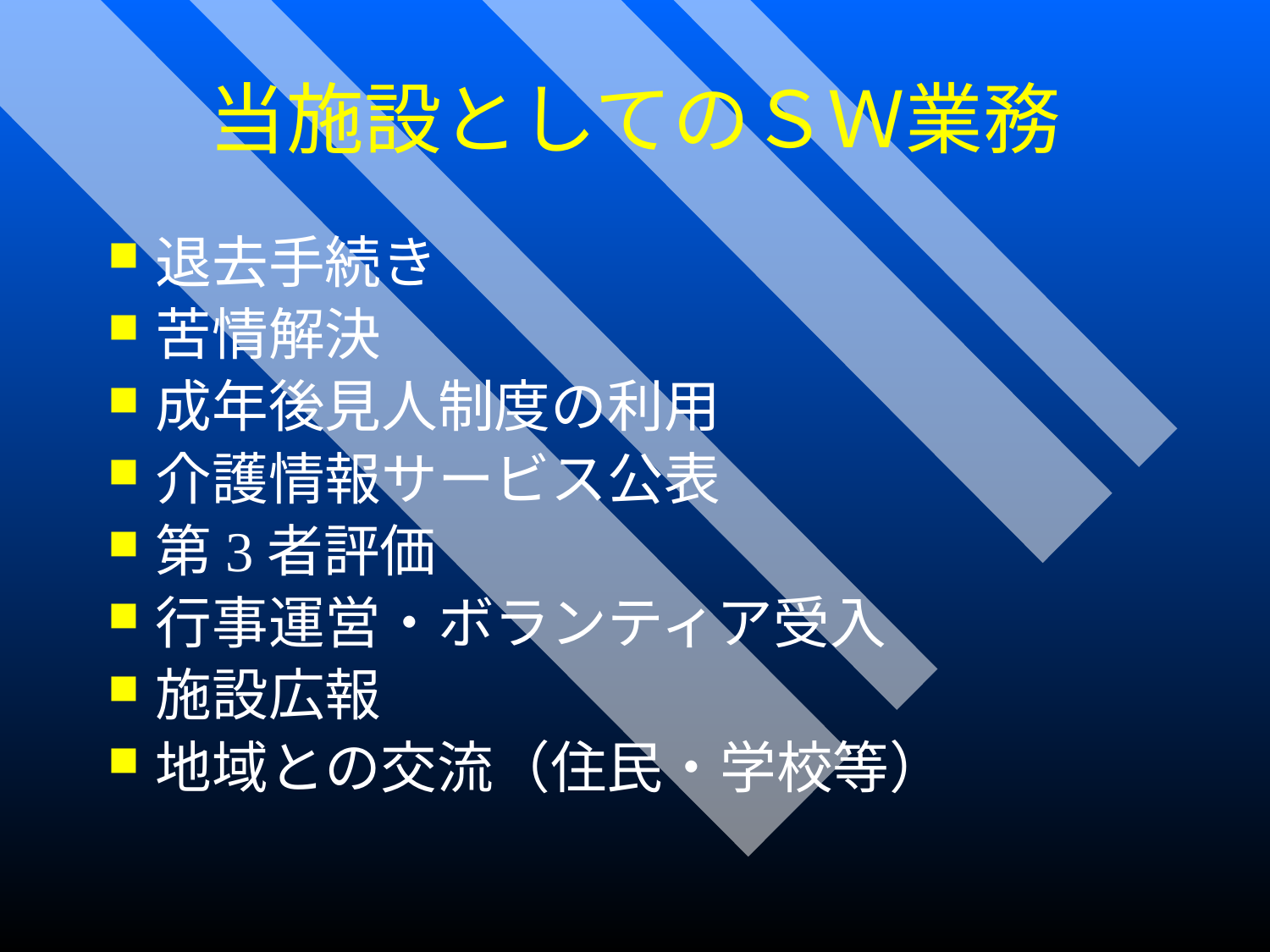

当施設としてのＳＷ業務
退去手続き
苦情解決
成年後見人制度の利用
介護情報サービス公表
第3者評価
行事運営・ボランティア受入
施設広報
地域との交流（住民・学校等）